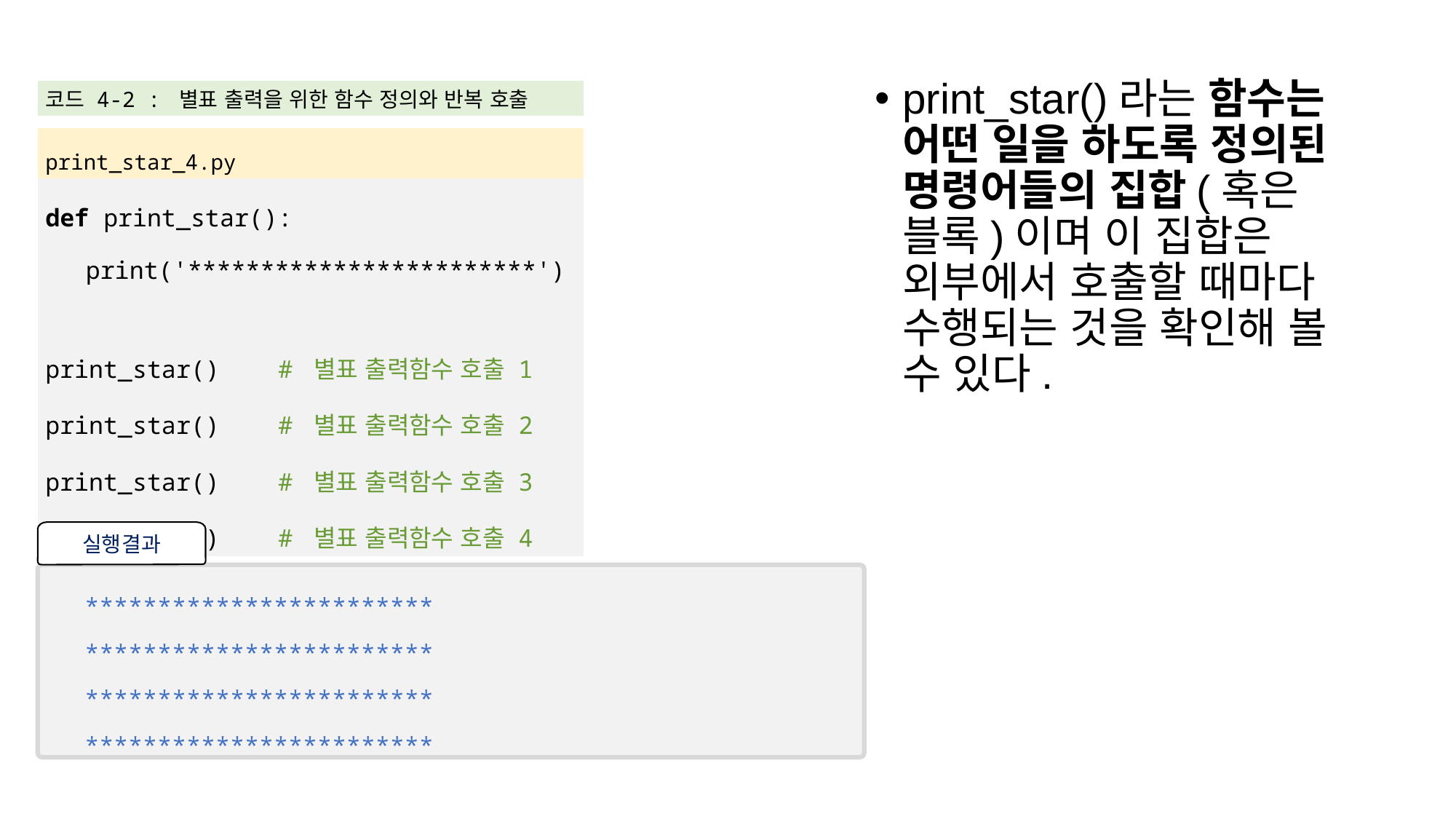

print_star()라는 함수는 어떤 일을 하도록 정의된 명령어들의 집합(혹은 블록)이며 이 집합은 외부에서 호출할 때마다 수행되는 것을 확인해 볼 수 있다.

| 코드 4-2 : 별표 출력을 위한 함수 정의와 반복 호출 |
| --- |
|  |
| print\_star\_4.py |
| def print\_star(): print('\*\*\*\*\*\*\*\*\*\*\*\*\*\*\*\*\*\*\*\*\*\*\*\*') print\_star() # 별표 출력함수 호출 1 print\_star() # 별표 출력함수 호출 2 print\_star() # 별표 출력함수 호출 3 print\_star() # 별표 출력함수 호출 4 |
실행결과

************************
************************
************************
************************